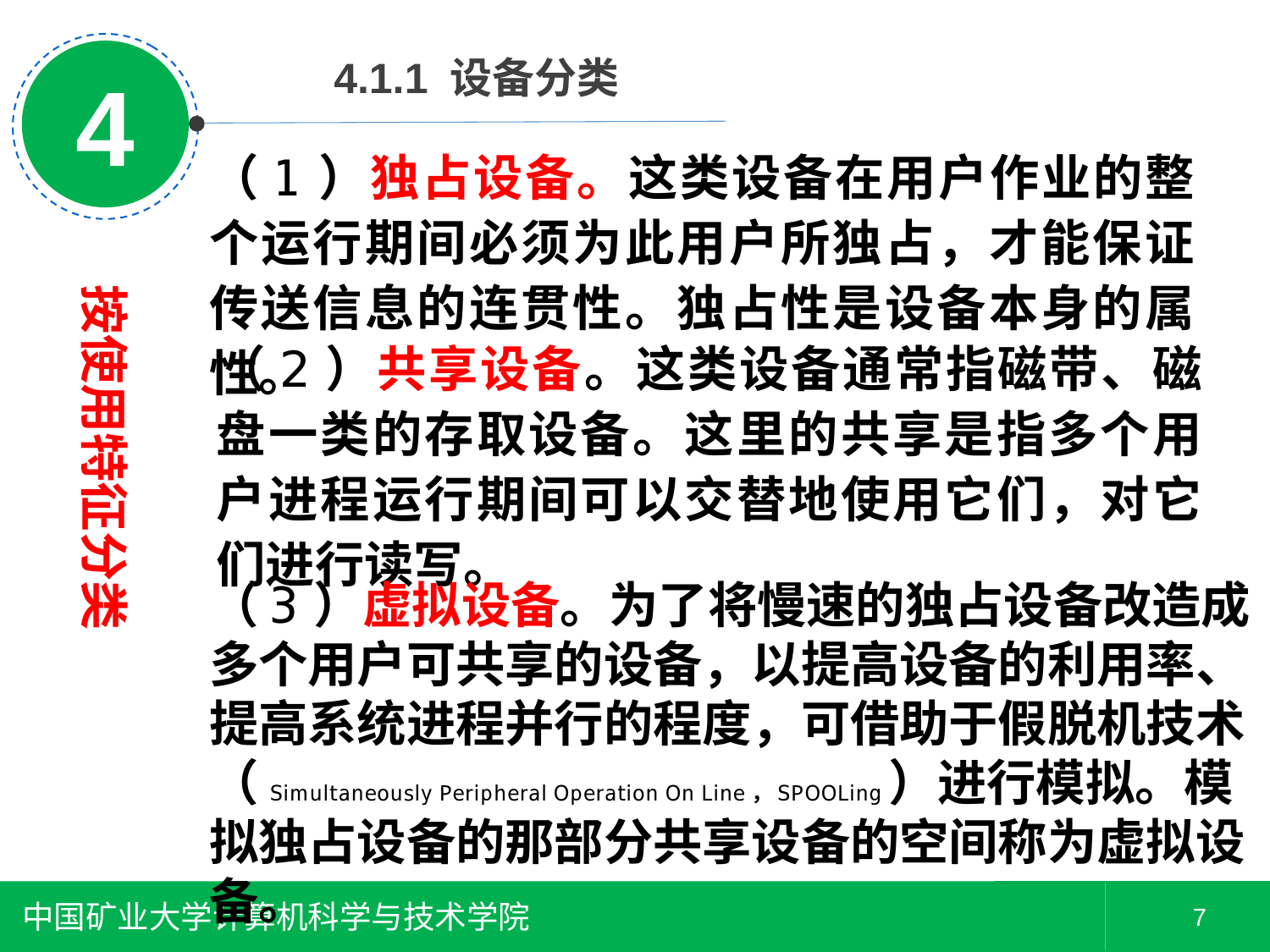

4
  4.1.1 设备分类

（1）独占设备。这类设备在用户作业的整个运行期间必须为此用户所独占，才能保证传送信息的连贯性。独占性是设备本身的属性。
按使用特征分类
（2）共享设备。这类设备通常指磁带、磁盘一类的存取设备。这里的共享是指多个用户进程运行期间可以交替地使用它们，对它们进行读写。
（3）虚拟设备。为了将慢速的独占设备改造成多个用户可共享的设备，以提高设备的利用率、提高系统进程并行的程度，可借助于假脱机技术（Simultaneously Peripheral Operation On Line，SPOOLing）进行模拟。模拟独占设备的那部分共享设备的空间称为虚拟设备。